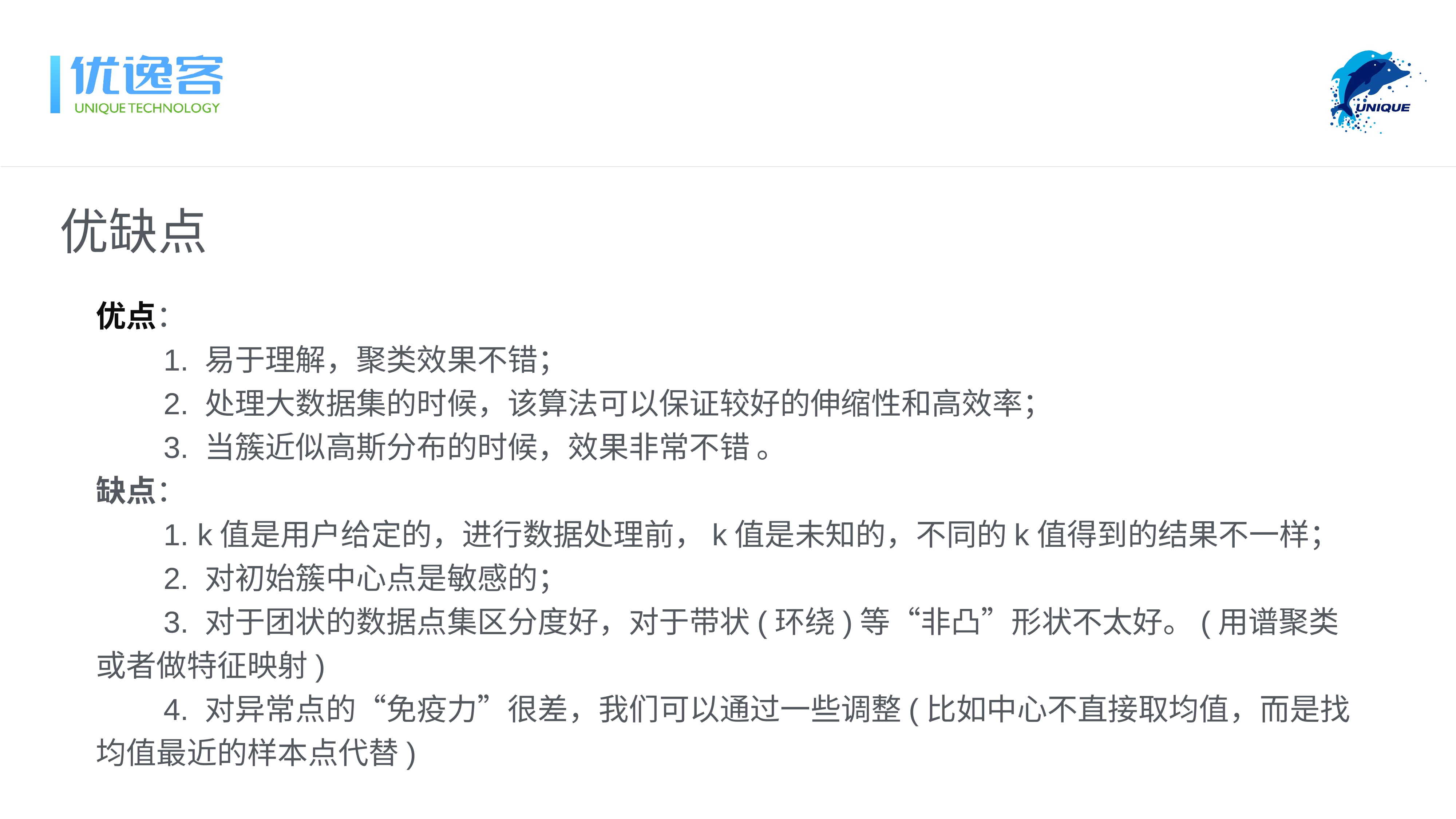

优缺点
优点：
        1. 易于理解，聚类效果不错；
        2. 处理大数据集的时候，该算法可以保证较好的伸缩性和高效率；
        3. 当簇近似高斯分布的时候，效果非常不错 。
缺点：
        1. k值是用户给定的，进行数据处理前，k值是未知的，不同的k值得到的结果不一样；
        2. 对初始簇中心点是敏感的；
        3. 对于团状的数据点集区分度好，对于带状(环绕)等“非凸”形状不太好。(用谱聚类或者做特征映射)
        4. 对异常点的“免疫力”很差，我们可以通过一些调整(比如中心不直接取均值，而是找均值最近的样本点代替)